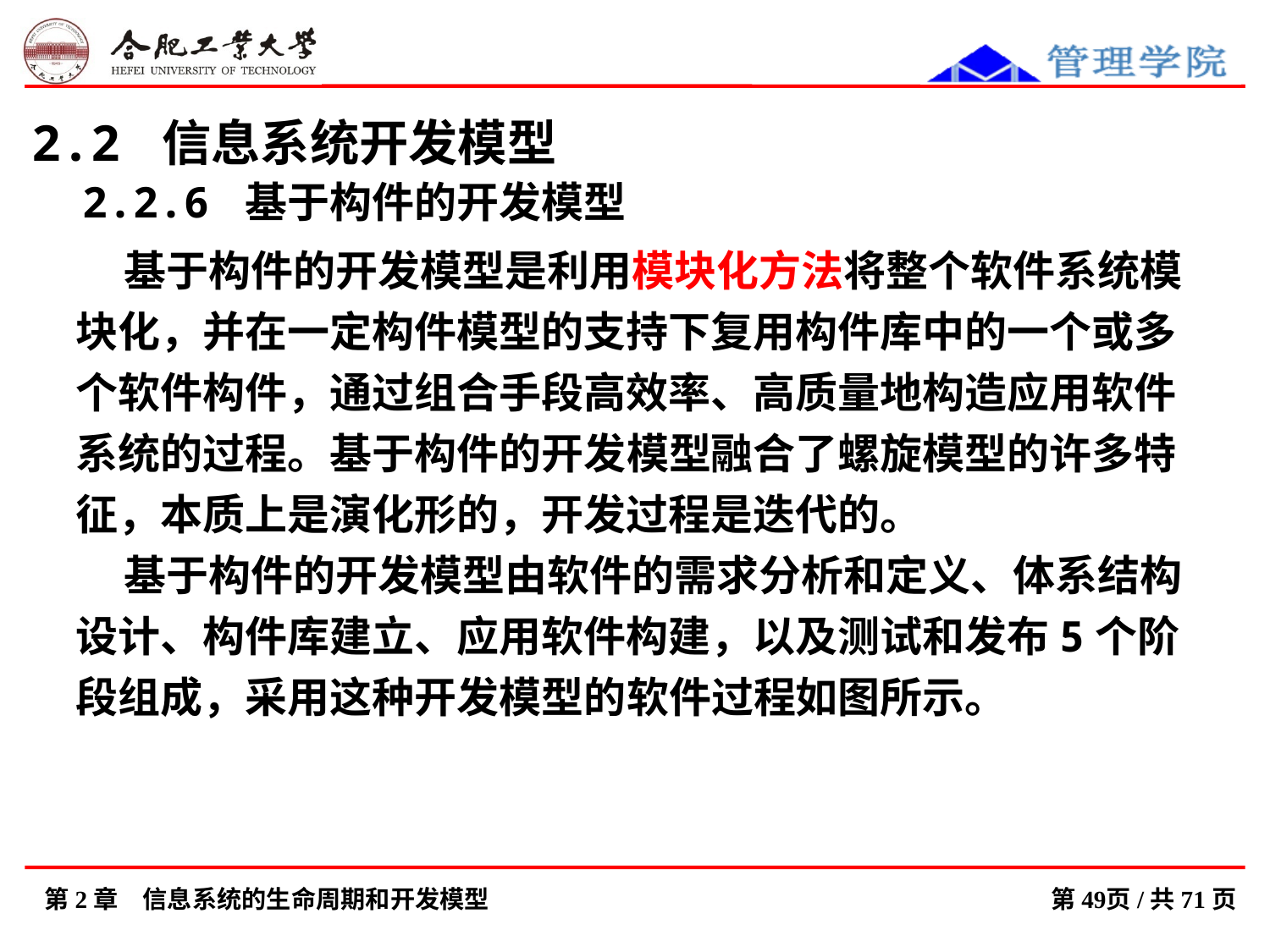

2.2 信息系统开发模型
  2.2.6 基于构件的开发模型
    基于构件的开发模型是利用模块化方法将整个软件系统模块化，并在一定构件模型的支持下复用构件库中的一个或多个软件构件，通过组合手段高效率、高质量地构造应用软件系统的过程。基于构件的开发模型融合了螺旋模型的许多特征，本质上是演化形的，开发过程是迭代的。
    基于构件的开发模型由软件的需求分析和定义、体系结构设计、构件库建立、应用软件构建，以及测试和发布5个阶段组成，采用这种开发模型的软件过程如图所示。
第2章　信息系统的生命周期和开发模型